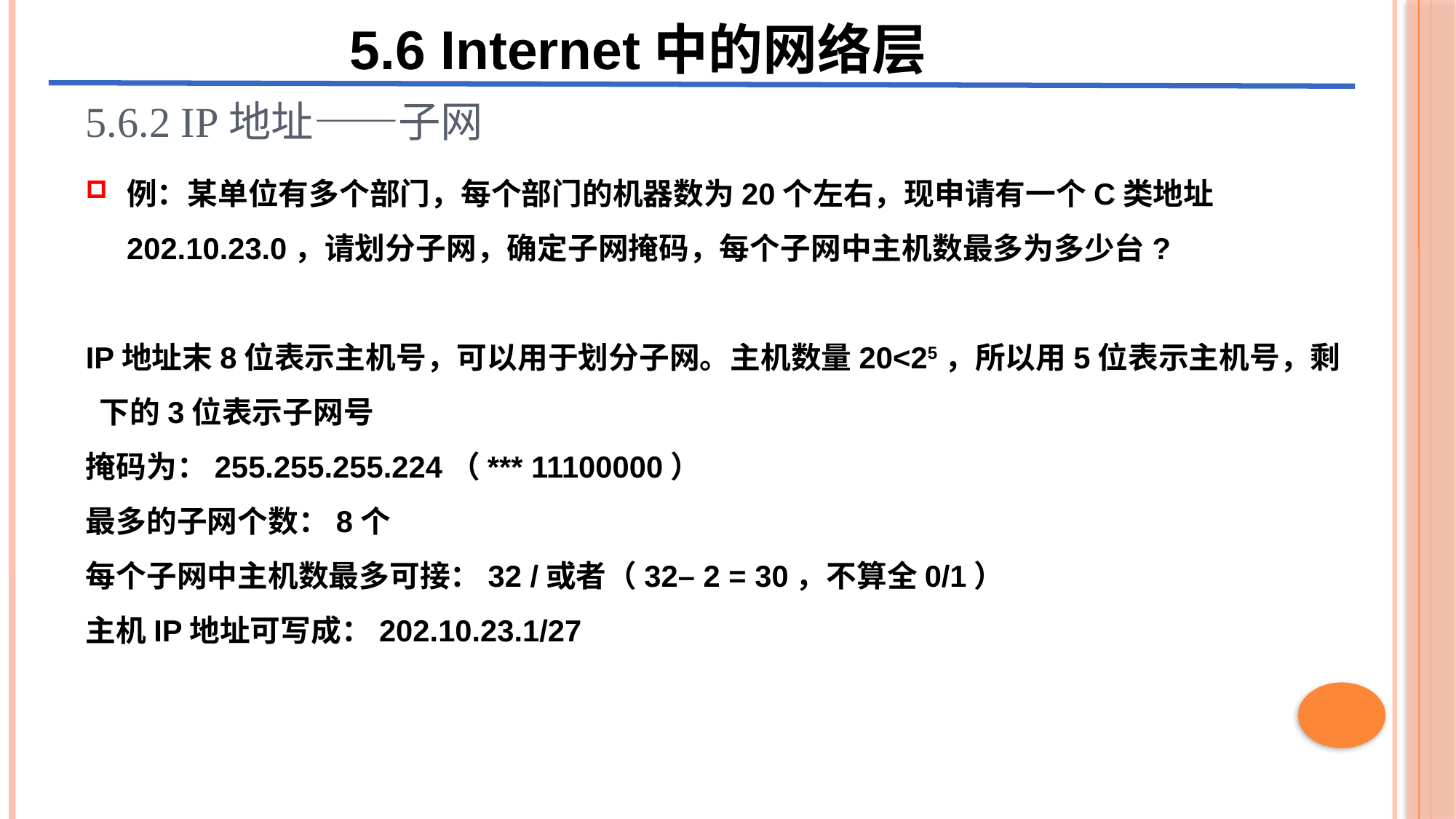

5.6 Internet中的网络层
# 5.6.2 IP地址——子网
例：某单位有多个部门，每个部门的机器数为20个左右，现申请有一个C类地址202.10.23.0，请划分子网，确定子网掩码，每个子网中主机数最多为多少台?

IP地址末8位表示主机号，可以用于划分子网。主机数量20<25，所以用5位表示主机号，剩   下的3位表示子网号
掩码为：255.255.255.224（*** 11100000）
最多的子网个数：8个
每个子网中主机数最多可接：32 /或者（32– 2 = 30，不算全0/1）
主机IP地址可写成：202.10.23.1/27